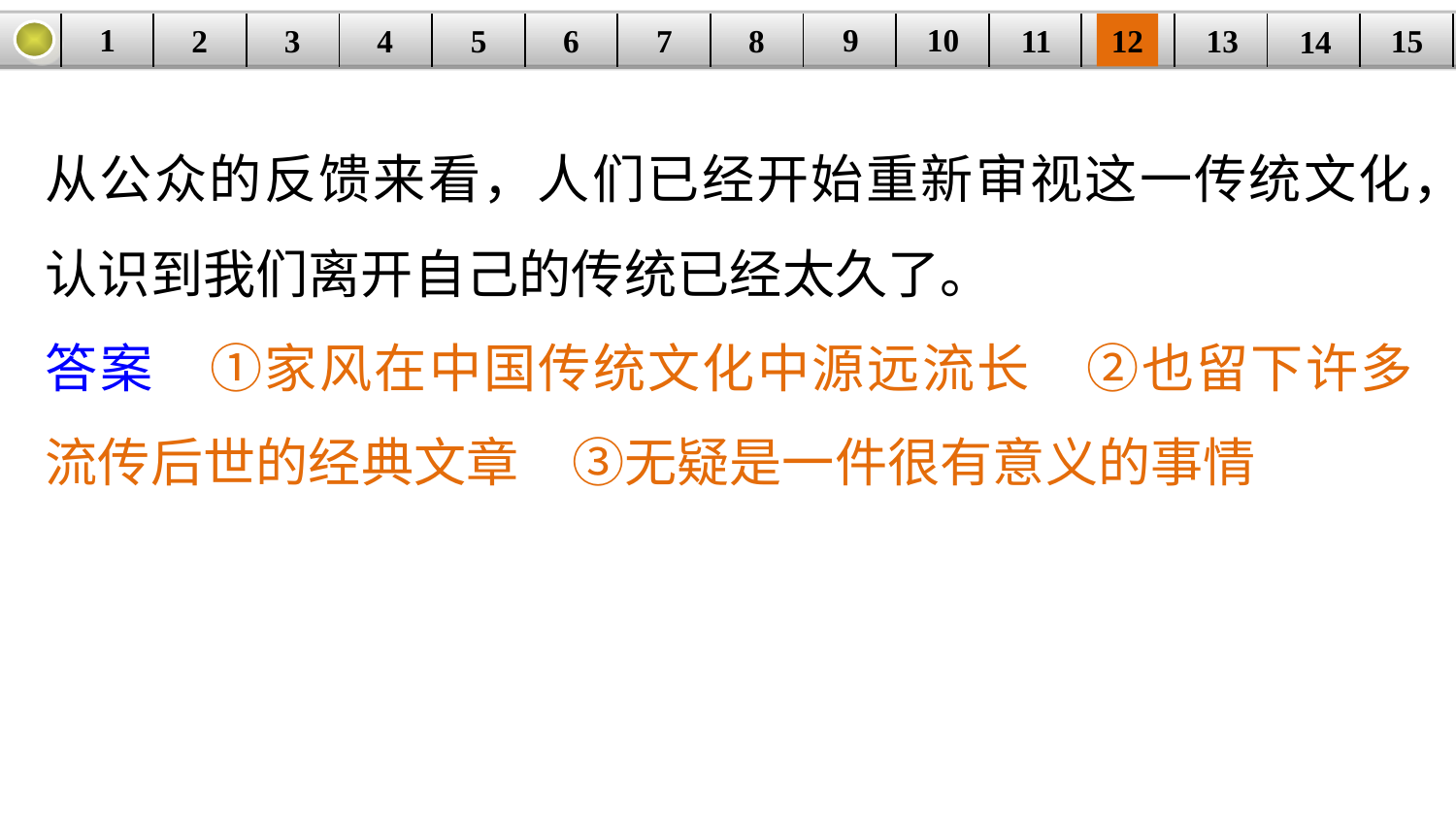

9
10
1
3
4
5
6
8
11
2
12
15
|  |  |  |  |  |  |  |  |  |  |  |  |  |  |  |
| --- | --- | --- | --- | --- | --- | --- | --- | --- | --- | --- | --- | --- | --- | --- |
7
13
14

从公众的反馈来看，人们已经开始重新审视这一传统文化，认识到我们离开自己的传统已经太久了。
答案　①家风在中国传统文化中源远流长　②也留下许多流传后世的经典文章　③无疑是一件很有意义的事情